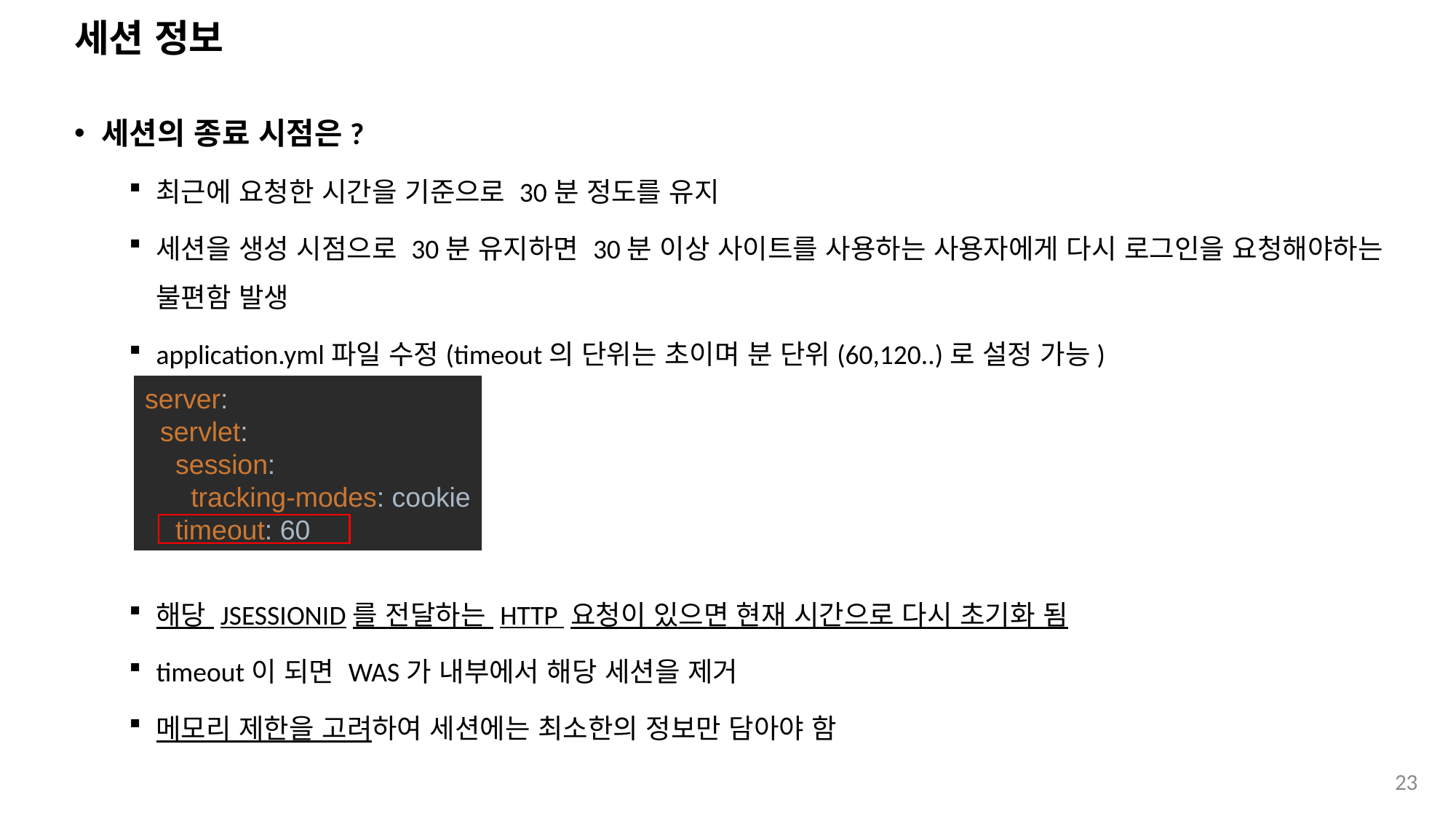

# 세션 정보
세션의 종료 시점은?
최근에 요청한 시간을 기준으로 30분 정도를 유지
세션을 생성 시점으로 30분 유지하면 30분 이상 사이트를 사용하는 사용자에게 다시 로그인을 요청해야하는 불편함 발생
application.yml파일 수정(timeout의 단위는 초이며 분 단위(60,120..)로 설정 가능)

해당 JSESSIONID를 전달하는 HTTP 요청이 있으면 현재 시간으로 다시 초기화 됨
timeout이 되면 WAS가 내부에서 해당 세션을 제거
메모리 제한을 고려하여 세션에는 최소한의 정보만 담아야 함

server:
  servlet:
    session:
      tracking-modes: cookie
    timeout: 60

23